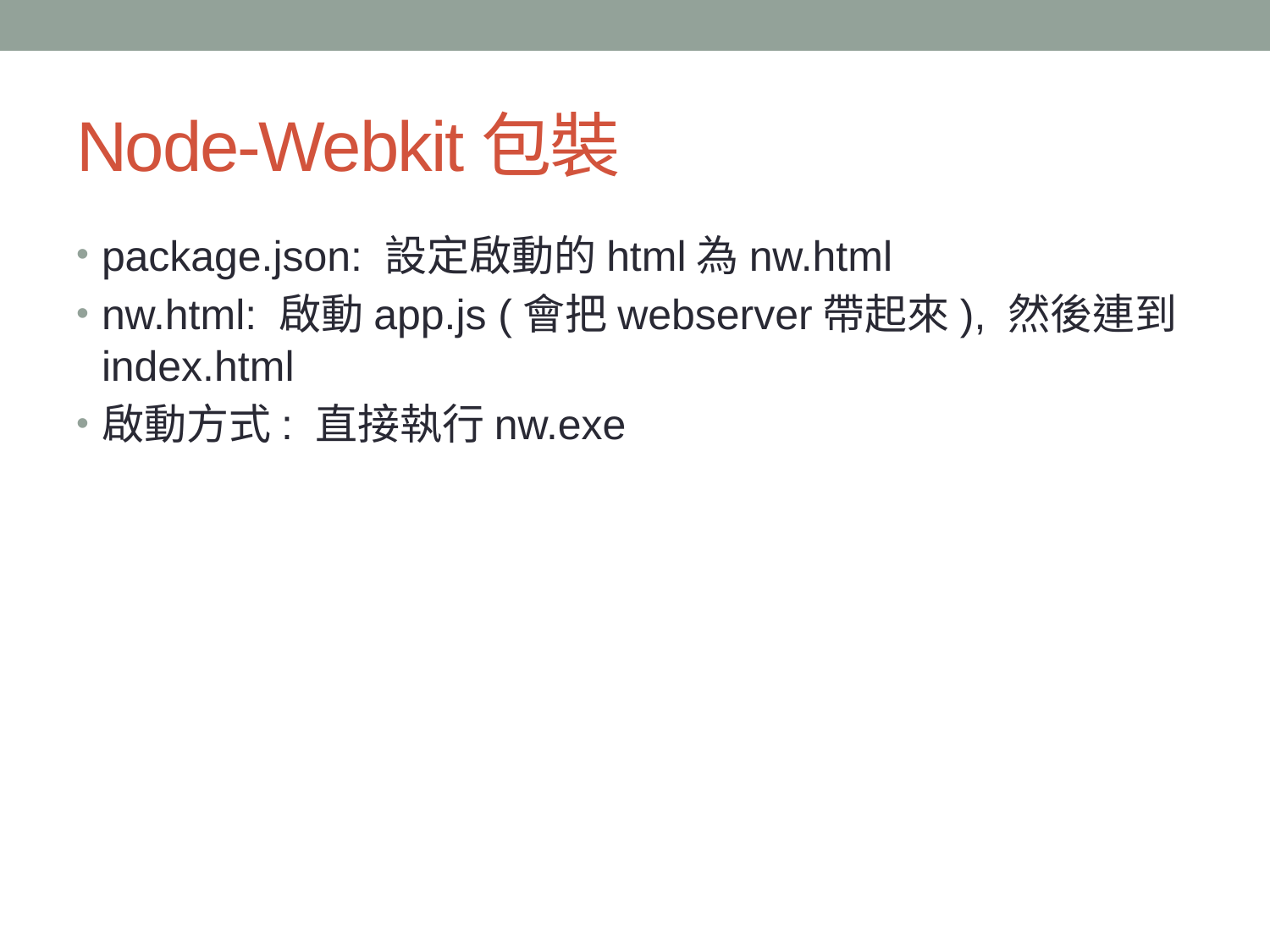

# Node-Webkit包裝
package.json: 設定啟動的html為nw.html
nw.html: 啟動app.js (會把webserver帶起來), 然後連到index.html
啟動方式: 直接執行nw.exe